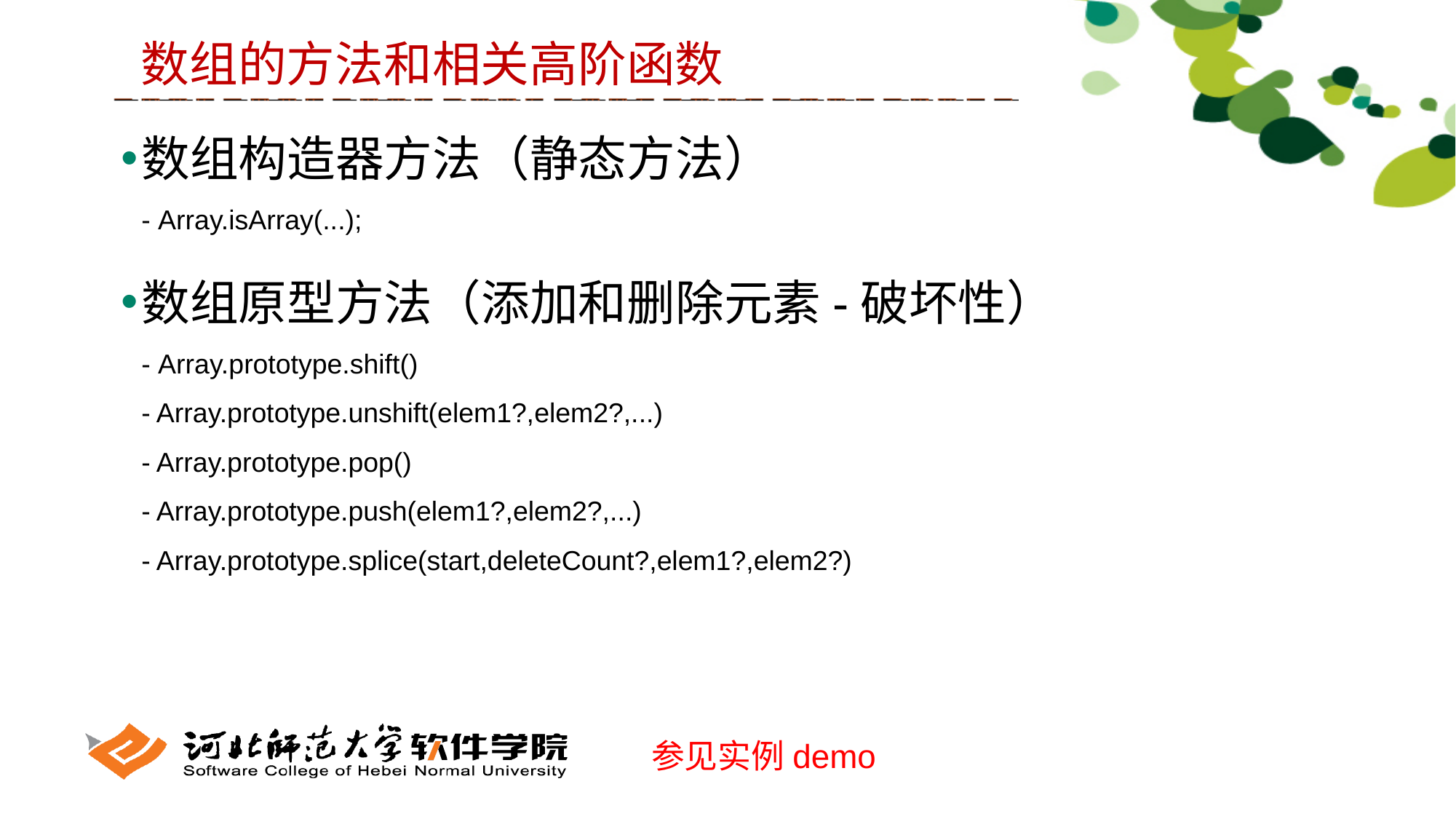

数组的方法和相关高阶函数
数组构造器方法（静态方法）
- Array.isArray(...);
数组原型方法（添加和删除元素-破坏性）
- Array.prototype.shift()
- Array.prototype.unshift(elem1?,elem2?,...)
- Array.prototype.pop()
- Array.prototype.push(elem1?,elem2?,...)
- Array.prototype.splice(start,deleteCount?,elem1?,elem2?)

参见实例demo